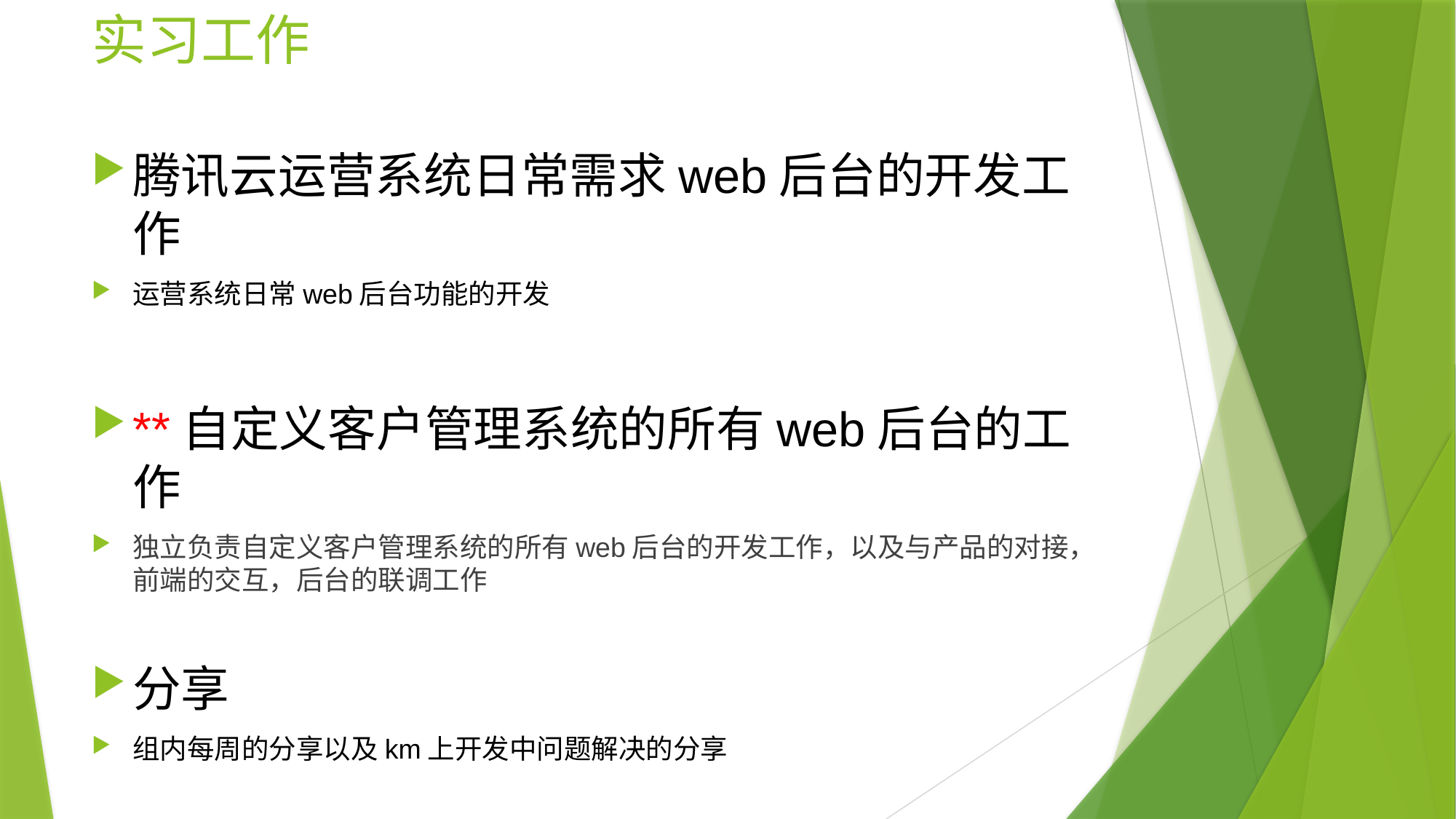

# 实习工作
腾讯云运营系统日常需求web后台的开发工作
运营系统日常web后台功能的开发

**自定义客户管理系统的所有web后台的工作
独立负责自定义客户管理系统的所有web后台的开发工作，以及与产品的对接，前端的交互，后台的联调工作

分享
组内每周的分享以及km上开发中问题解决的分享